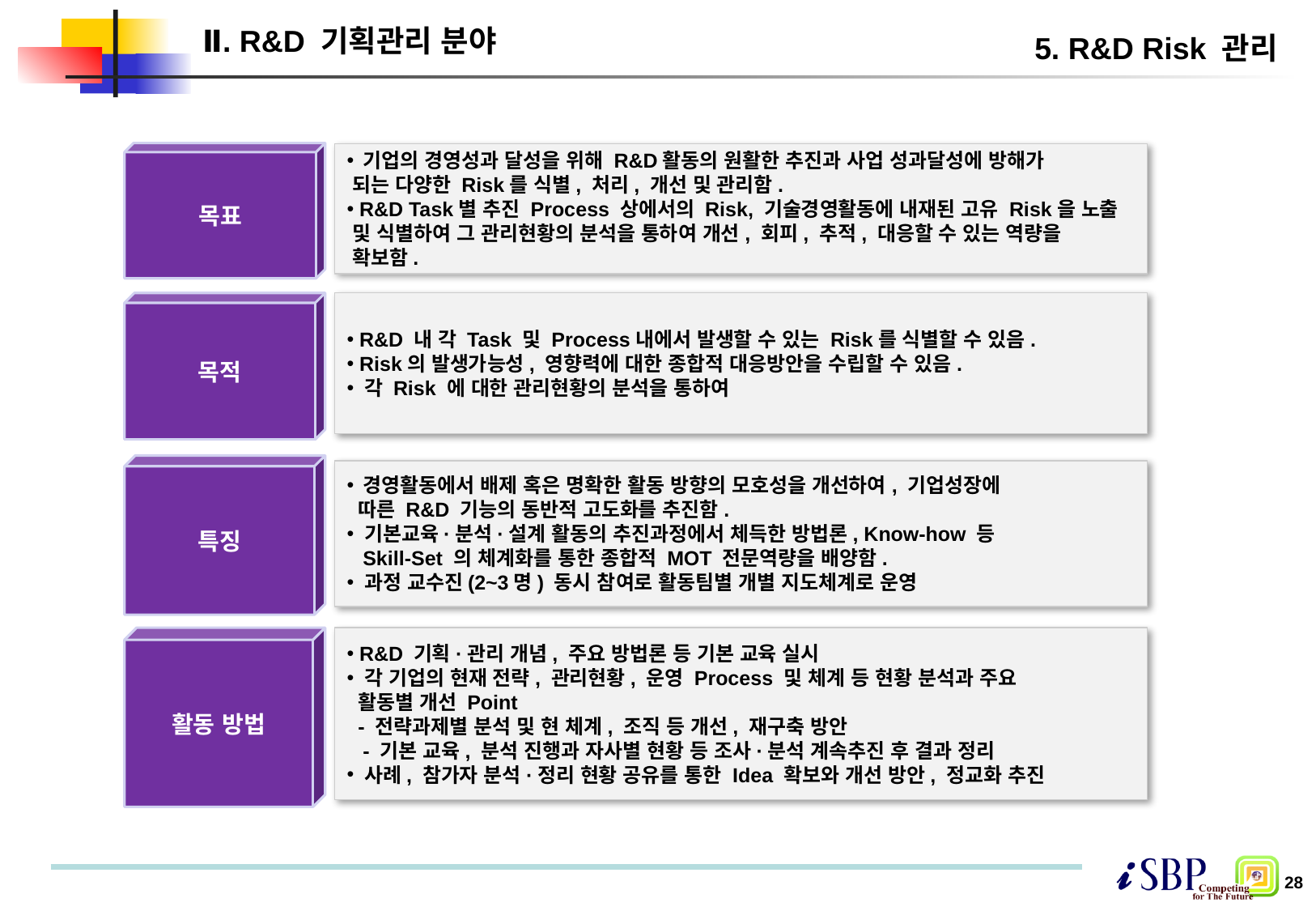

Ⅱ. R&D 기획관리 분야
# 5. R&D Risk 관리
목표
 기업의 경영성과 달성을 위해 R&D활동의 원활한 추진과 사업 성과달성에 방해가
 되는 다양한 Risk를 식별, 처리, 개선 및 관리함.
 R&D Task별 추진 Process 상에서의 Risk, 기술경영활동에 내재된 고유 Risk을 노출
 및 식별하여 그 관리현황의 분석을 통하여 개선, 회피, 추적, 대응할 수 있는 역량을
 확보함.
 R&D 내 각 Task 및 Process내에서 발생할 수 있는 Risk를 식별할 수 있음.
 Risk의 발생가능성, 영향력에 대한 종합적 대응방안을 수립할 수 있음.
 각 Risk 에 대한 관리현황의 분석을 통하여
목적
특징
 경영활동에서 배제 혹은 명확한 활동 방향의 모호성을 개선하여, 기업성장에
  따른 R&D 기능의 동반적 고도화를 추진함.
 기본교육·분석·설계 활동의 추진과정에서 체득한 방법론, Know-how 등
  Skill-Set 의 체계화를 통한 종합적 MOT 전문역량을 배양함.
 과정 교수진(2~3명) 동시 참여로 활동팀별 개별 지도체계로 운영
 R&D 기획·관리 개념, 주요 방법론 등 기본 교육 실시
 각 기업의 현재 전략, 관리현황, 운영 Process 및 체계 등 현황 분석과 주요
  활동별 개선 Point
  - 전략과제별 분석 및 현 체계, 조직 등 개선, 재구축 방안
  - 기본 교육, 분석 진행과 자사별 현황 등 조사·분석 계속추진 후 결과 정리
 사례, 참가자 분석·정리 현황 공유를 통한 Idea 확보와 개선 방안, 정교화 추진
활동 방법
28